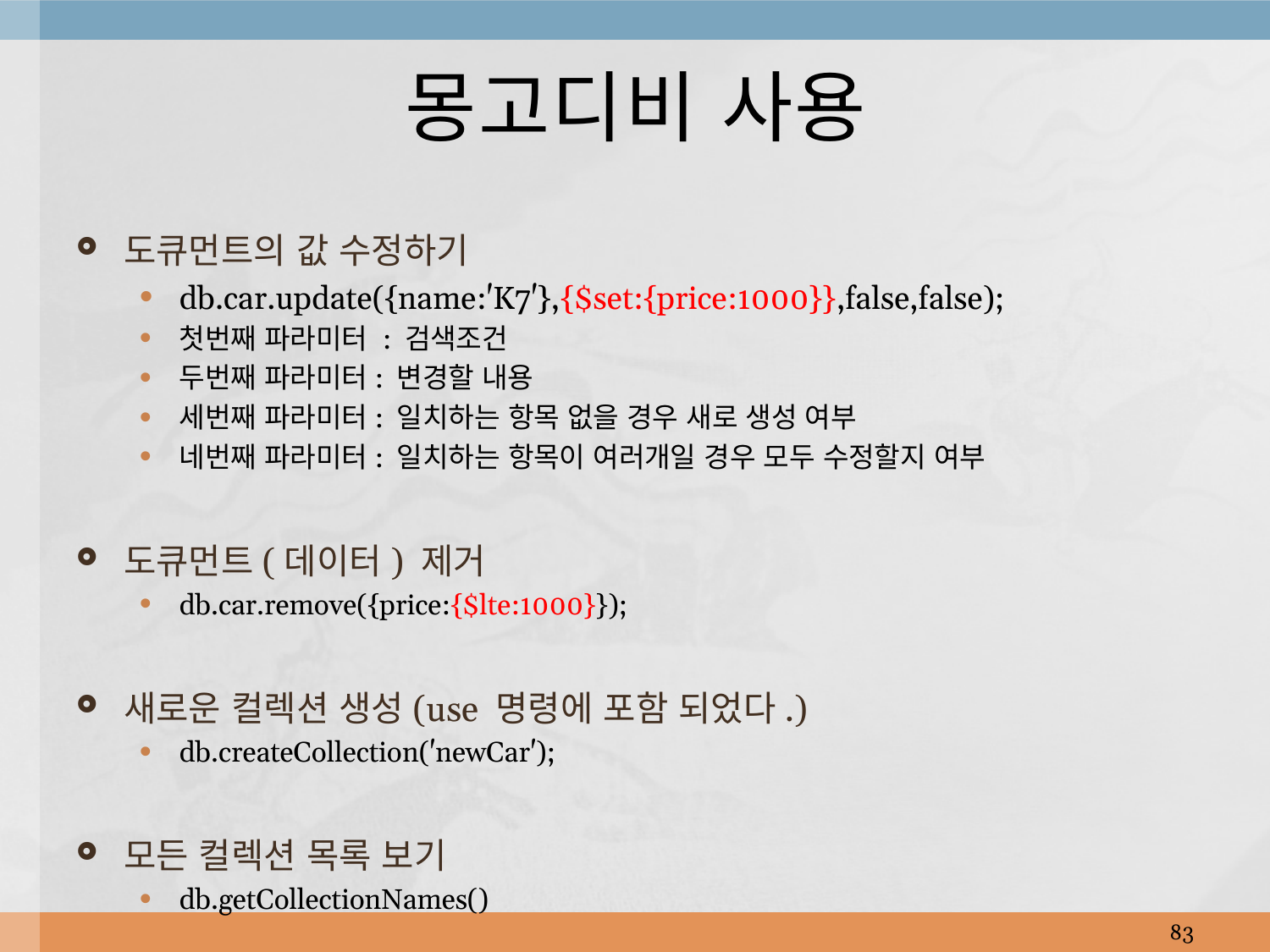

# 몽고디비 사용
도큐먼트의 값 수정하기
db.car.update({name:'K7'},{$set:{price:1000}},false,false);
첫번째 파라미터 : 검색조건
두번째 파라미터: 변경할 내용
세번째 파라미터: 일치하는 항목 없을 경우 새로 생성 여부
네번째 파라미터: 일치하는 항목이 여러개일 경우 모두 수정할지 여부

도큐먼트(데이터) 제거
db.car.remove({price:{$lte:1000}});

새로운 컬렉션 생성(use 명령에 포함 되었다.)
db.createCollection('newCar');

모든 컬렉션 목록 보기
db.getCollectionNames()
83